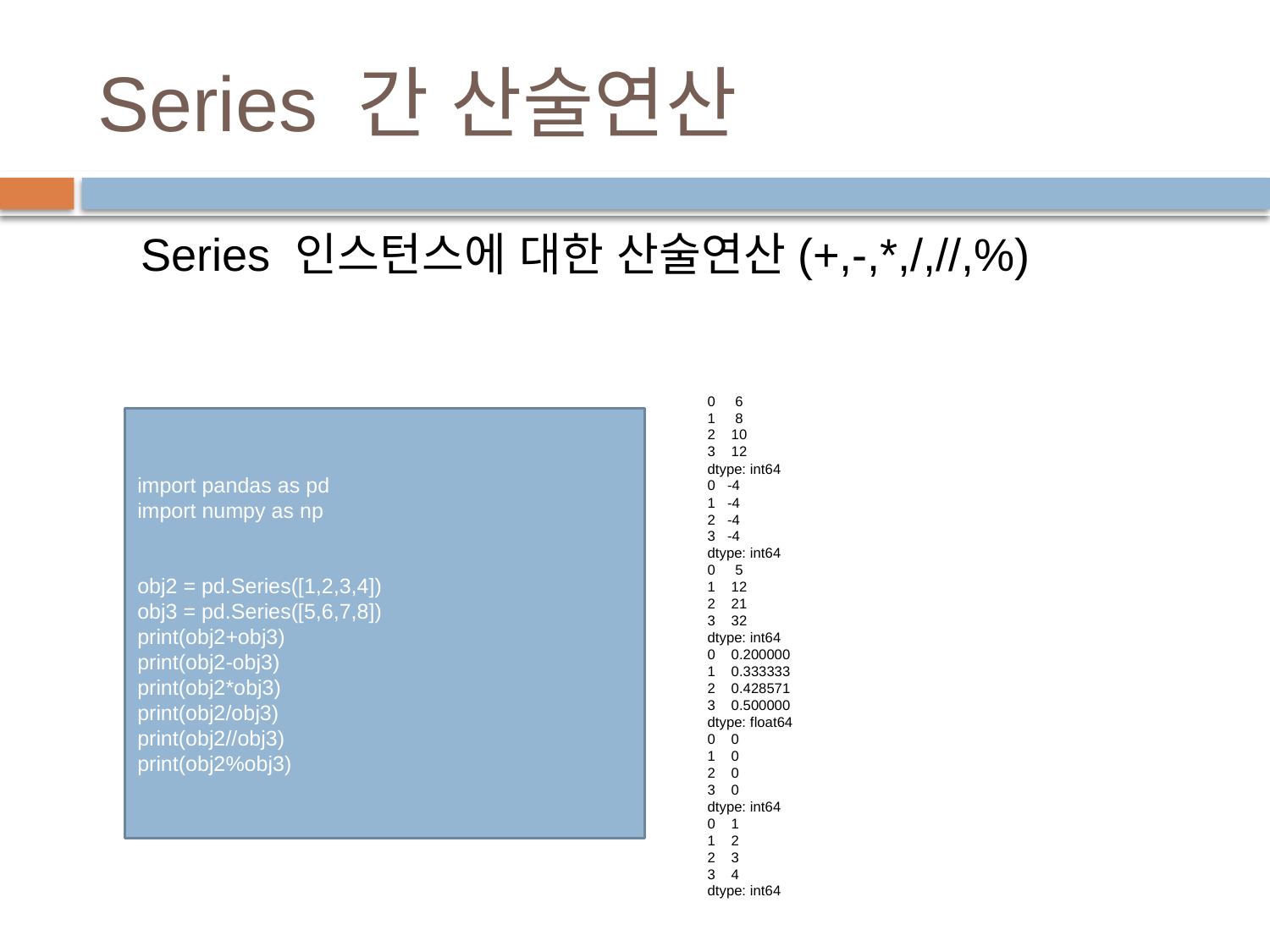

# Series 간 산술연산
Series 인스턴스에 대한 산술연산(+,-,*,/,//,%)
0     6
1     8
2    10
3    12
dtype: int64
0   -4
1   -4
2   -4
3   -4
dtype: int64
0     5
1    12
2    21
3    32
dtype: int64
0    0.200000
1    0.333333
2    0.428571
3    0.500000
dtype: float64
0    0
1    0
2    0
3    0
dtype: int64
0    1
1    2
2    3
3    4
dtype: int64
import pandas as pd
import numpy as np

obj2 = pd.Series([1,2,3,4])
obj3 = pd.Series([5,6,7,8])
print(obj2+obj3)
print(obj2-obj3)
print(obj2*obj3)
print(obj2/obj3)
print(obj2//obj3)
print(obj2%obj3)